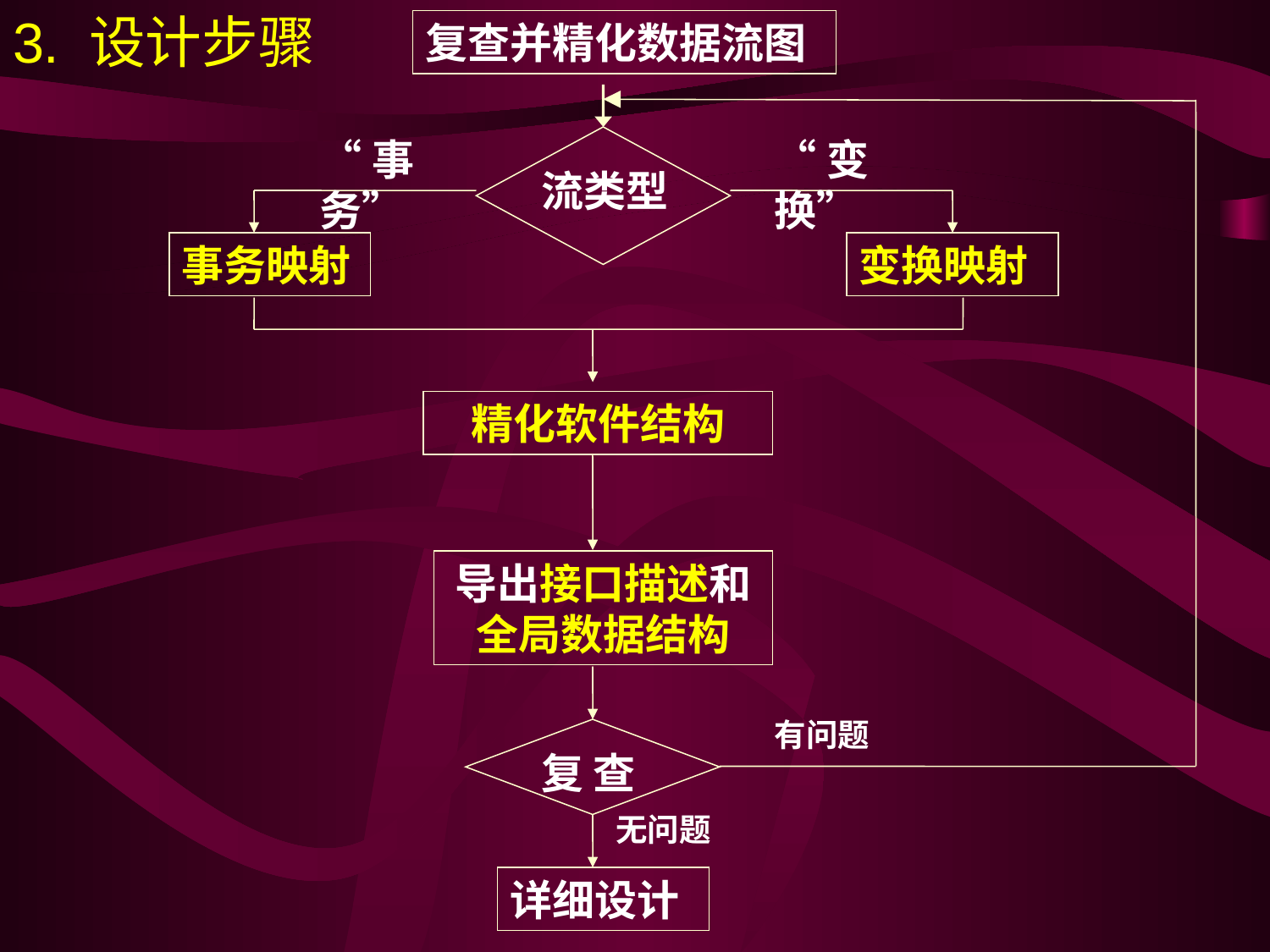

3. 设计步骤
复查并精化数据流图

“事务”

“变换”
流类型

事务映射
变换映射

精化软件结构

导出接口描述和全局数据结构

有问题

复 查

无问题

详细设计
85